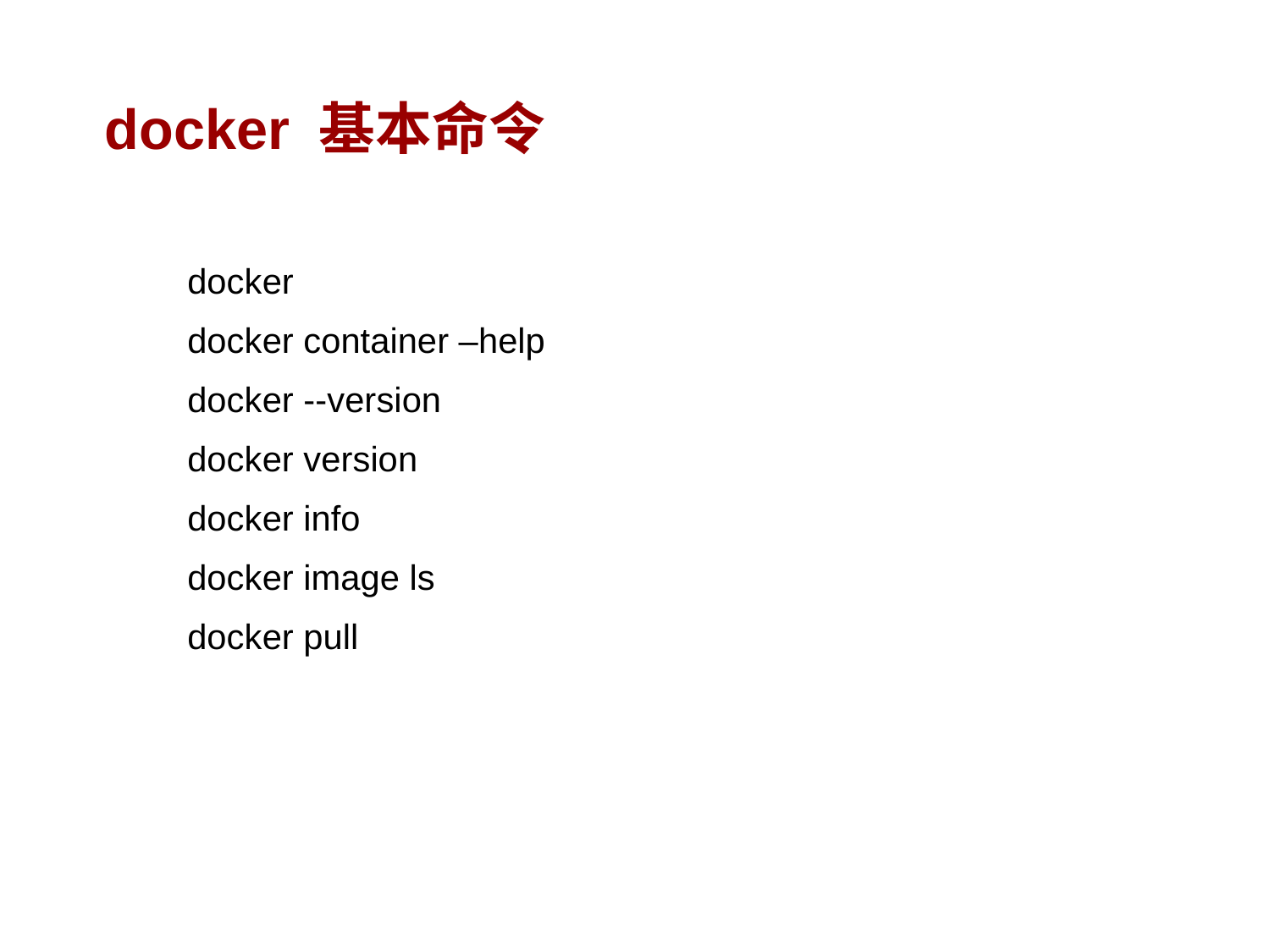

# docker 基本命令
docker
docker container –help
docker --version
docker version
docker info
docker image ls
docker pull